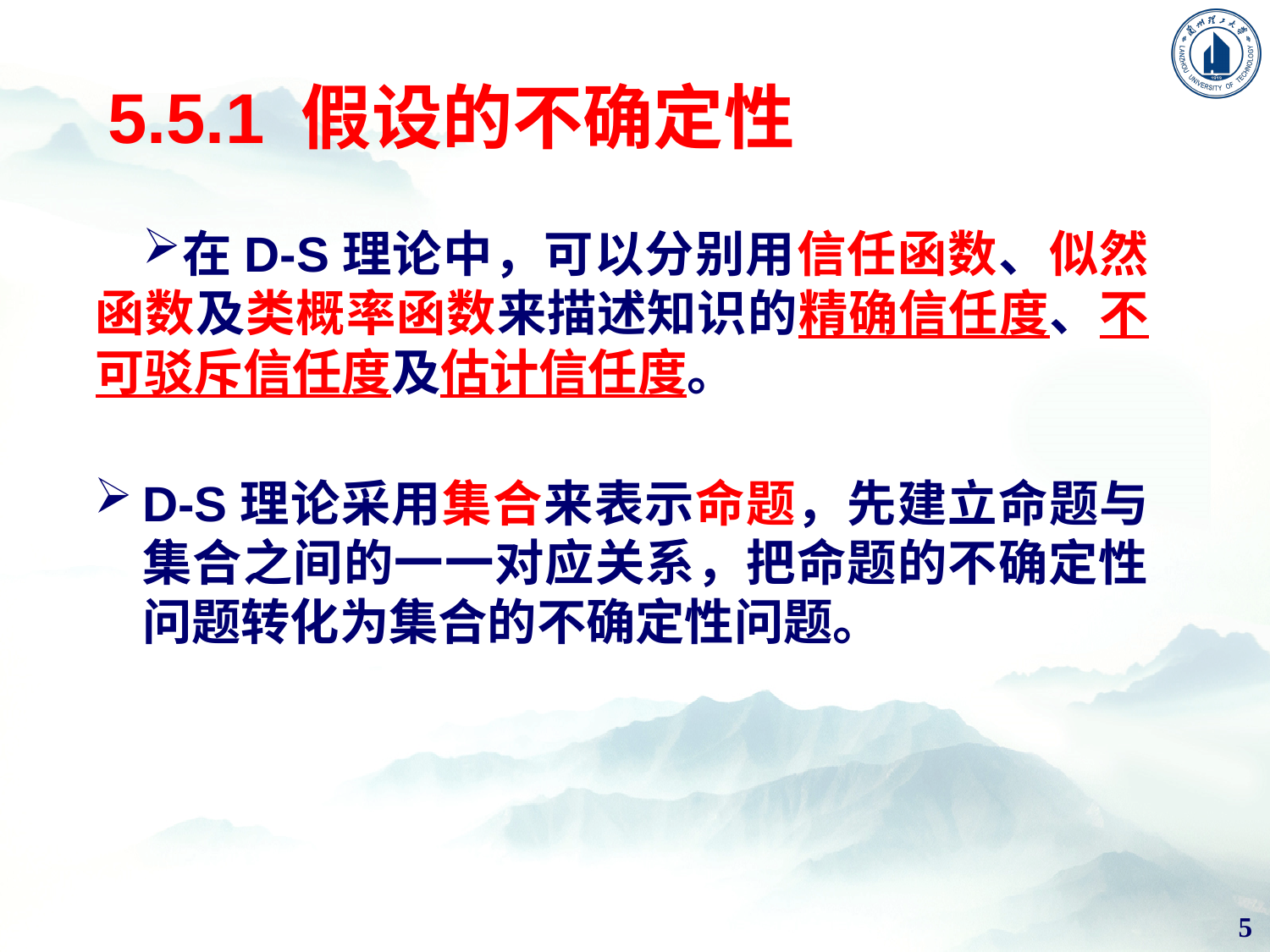

# 5.5.1 假设的不确定性
在D-S理论中，可以分别用信任函数、似然函数及类概率函数来描述知识的精确信任度、不可驳斥信任度及估计信任度。
D-S理论采用集合来表示命题，先建立命题与集合之间的一一对应关系，把命题的不确定性问题转化为集合的不确定性问题。
5